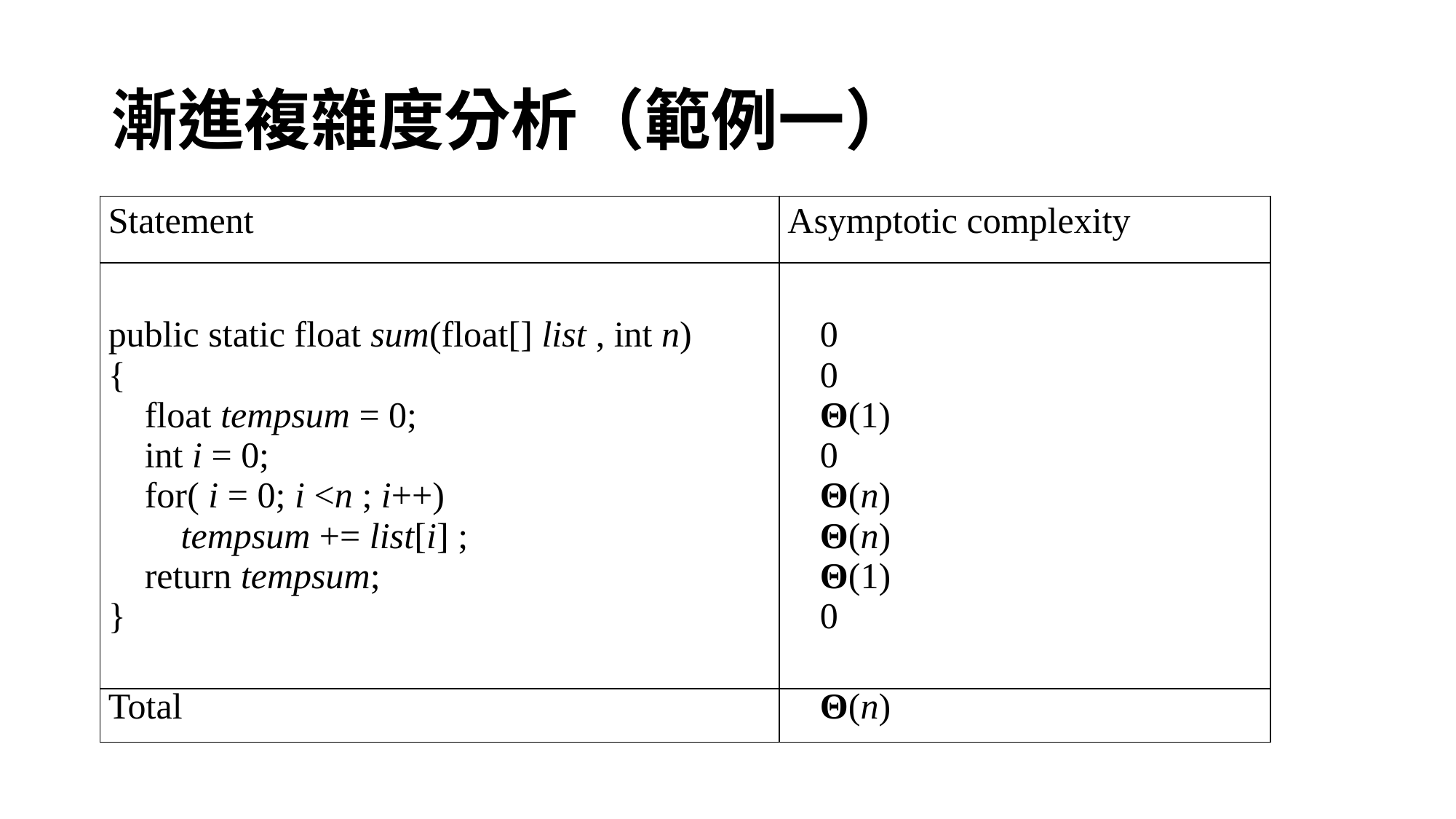

# 漸進複雜度分析（範例一）
| Statement | Asymptotic complexity |
| --- | --- |
| public static float sum(float[] list , int n) { float tempsum = 0; int i = 0; for( i = 0; i <n ; i++) tempsum += list[i] ; return tempsum; } | 0 0 Θ(1) 0 Θ(n) Θ(n) Θ(1) 0 |
| Total | Θ(n) |